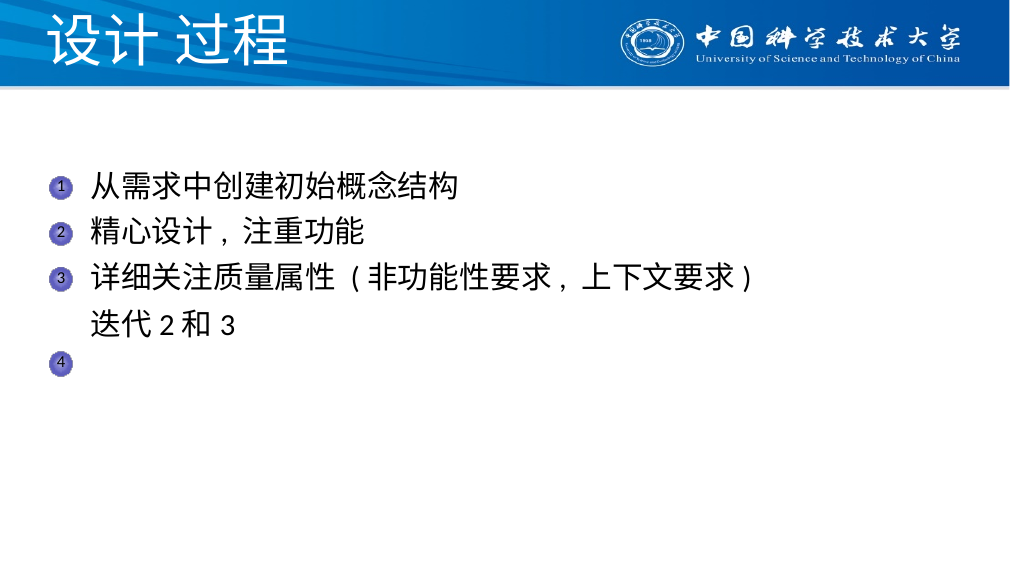

# 设计 过程
从需求中创建初始概念结构
精心设计, 注重功能
详细关注质量属性 (非功能性要求, 上下文要求)
迭代2和3

1

2

3

4